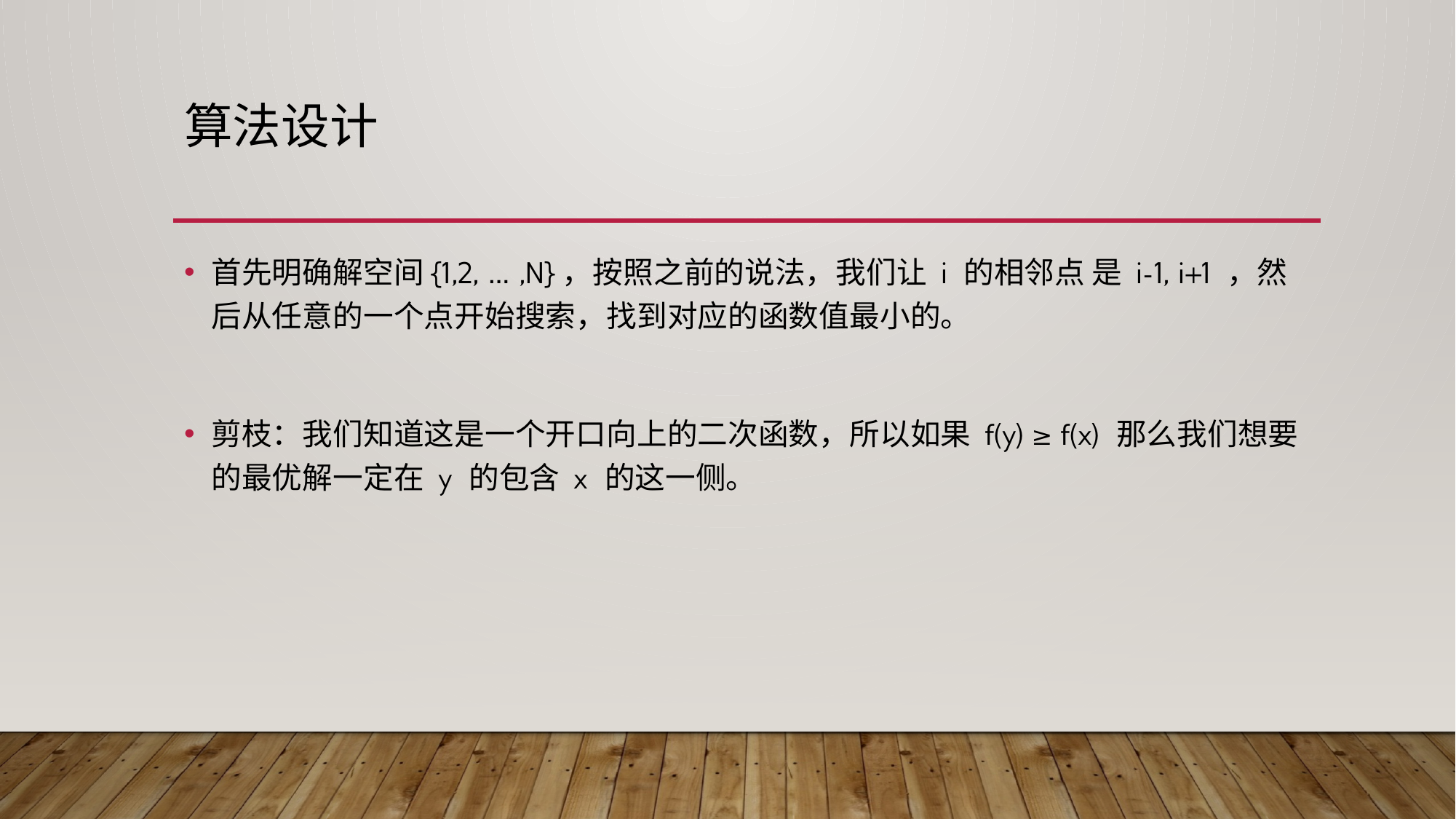

# 算法设计
首先明确解空间{1,2, … ,N}，按照之前的说法，我们让 i 的相邻点 是 i-1, i+1 ，然后从任意的一个点开始搜索，找到对应的函数值最小的。

剪枝：我们知道这是一个开口向上的二次函数，所以如果 f(y) ≥ f(x) 那么我们想要的最优解一定在 y 的包含 x 的这一侧。